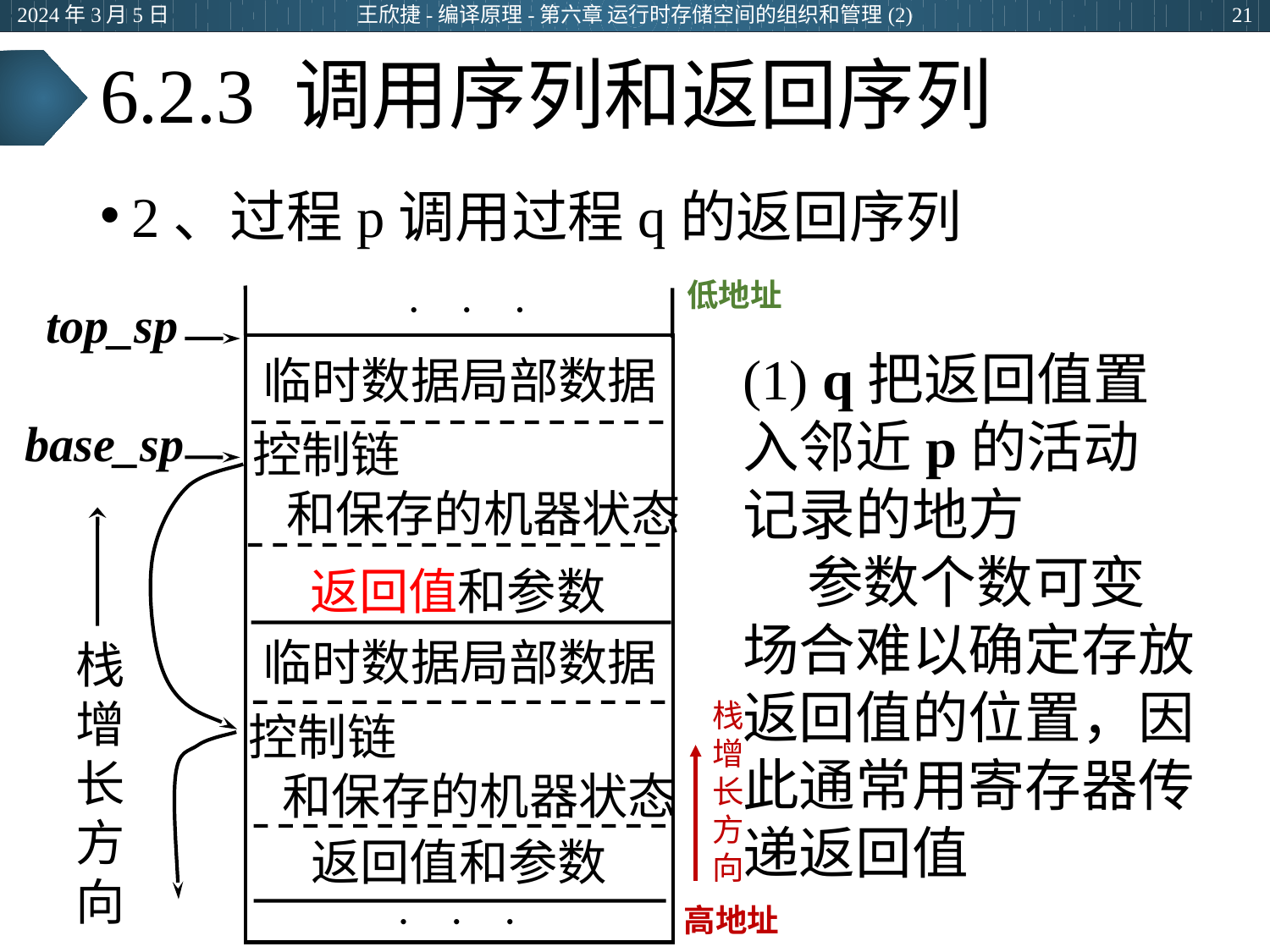

王欣捷-编译原理-第六章 运行时存储空间的组织和管理(2)
2024年3月5日
21
# 6.2.3 调用序列和返回序列
2、过程p调用过程q的返回序列

⋅  ⋅  ⋅
top_sp

临时数据局部数据
base_sp
控制链
  和保存的机器状态

返回值和参数
临时数据局部数据

栈
增
长
方
向
控制链
  和保存的机器状态

返回值和参数

⋅  ⋅  ⋅

低地址
高地址
(1) q把返回值置入邻近p的活动记录的地方
    参数个数可变场合难以确定存放返回值的位置，因此通常用寄存器传递返回值
栈
增
长
方
向